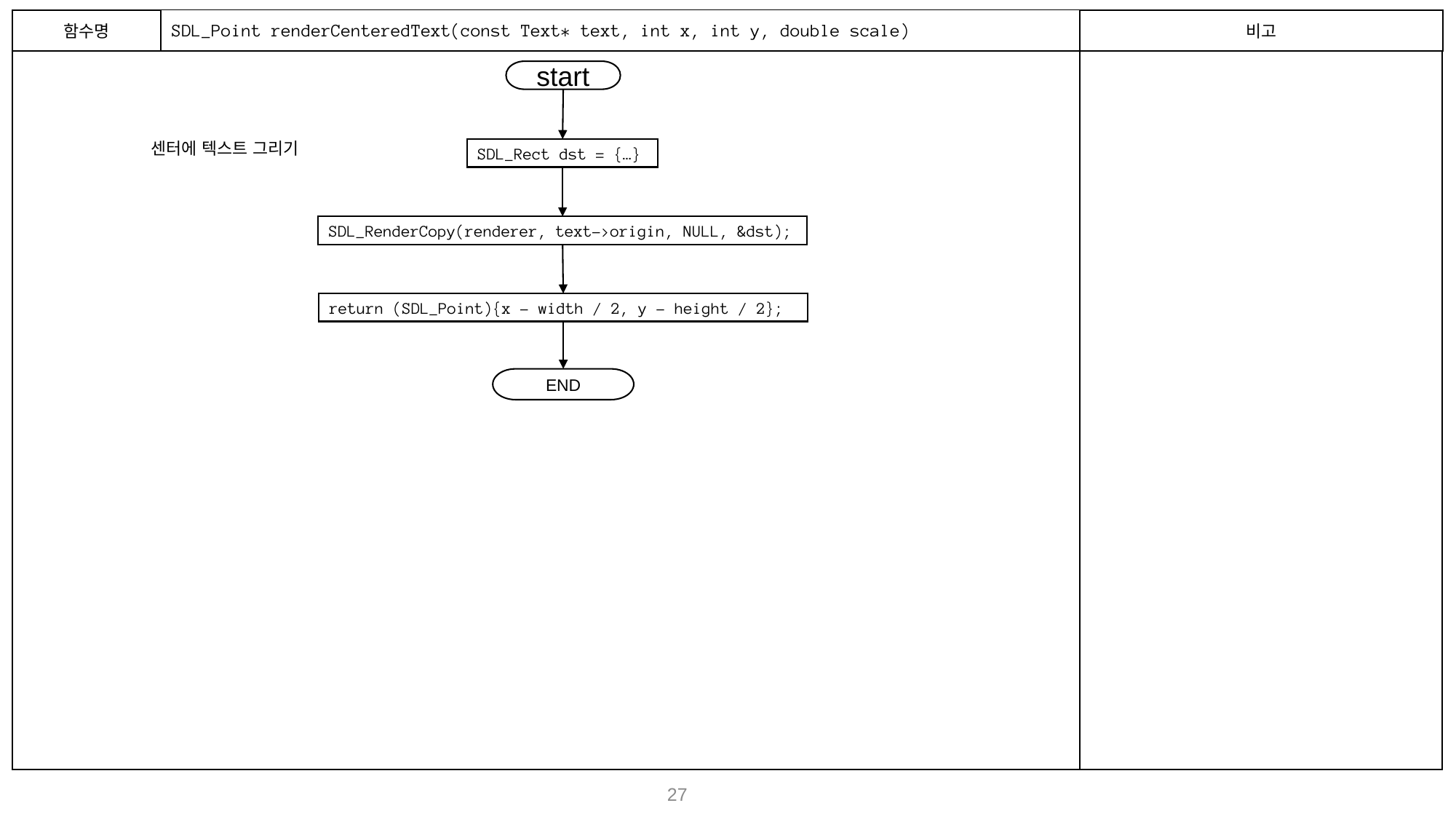

함수명
# SDL_Point renderCenteredText(const Text* text, int x, int y, double scale)
비고

start
센터에 텍스트 그리기
SDL_Rect dst = {…}
SDL_RenderCopy(renderer, text->origin, NULL, &dst);
return (SDL_Point){x - width / 2, y - height / 2};
END
27